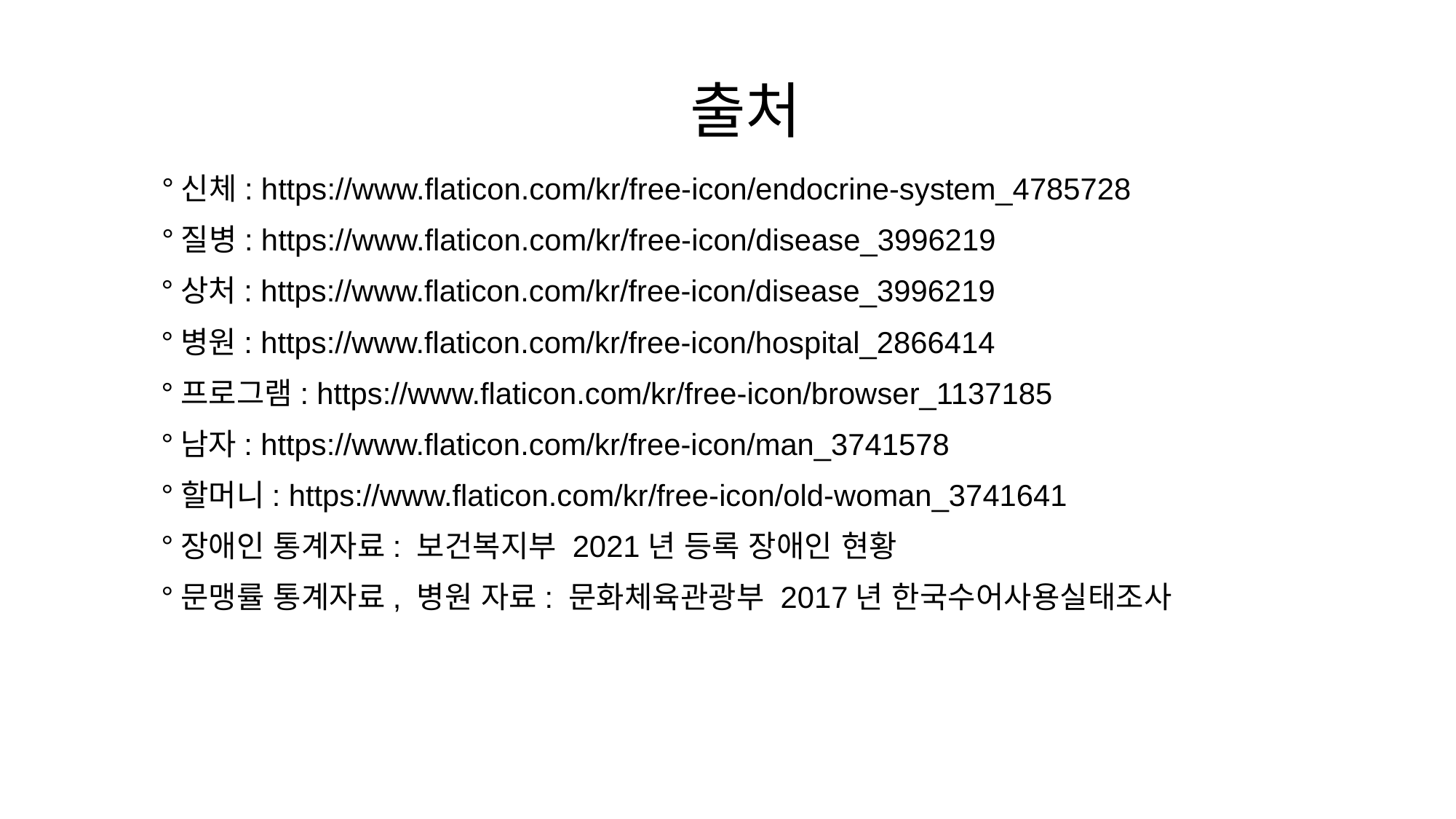

출처
# °신체: https://www.flaticon.com/kr/free-icon/endocrine-system_4785728
°질병: https://www.flaticon.com/kr/free-icon/disease_3996219
°상처: https://www.flaticon.com/kr/free-icon/disease_3996219
°병원: https://www.flaticon.com/kr/free-icon/hospital_2866414
°프로그램: https://www.flaticon.com/kr/free-icon/browser_1137185
°남자: https://www.flaticon.com/kr/free-icon/man_3741578
°할머니: https://www.flaticon.com/kr/free-icon/old-woman_3741641
°장애인 통계자료: 보건복지부 2021년 등록 장애인 현황
°문맹률 통계자료, 병원 자료: 문화체육관광부 2017년 한국수어사용실태조사